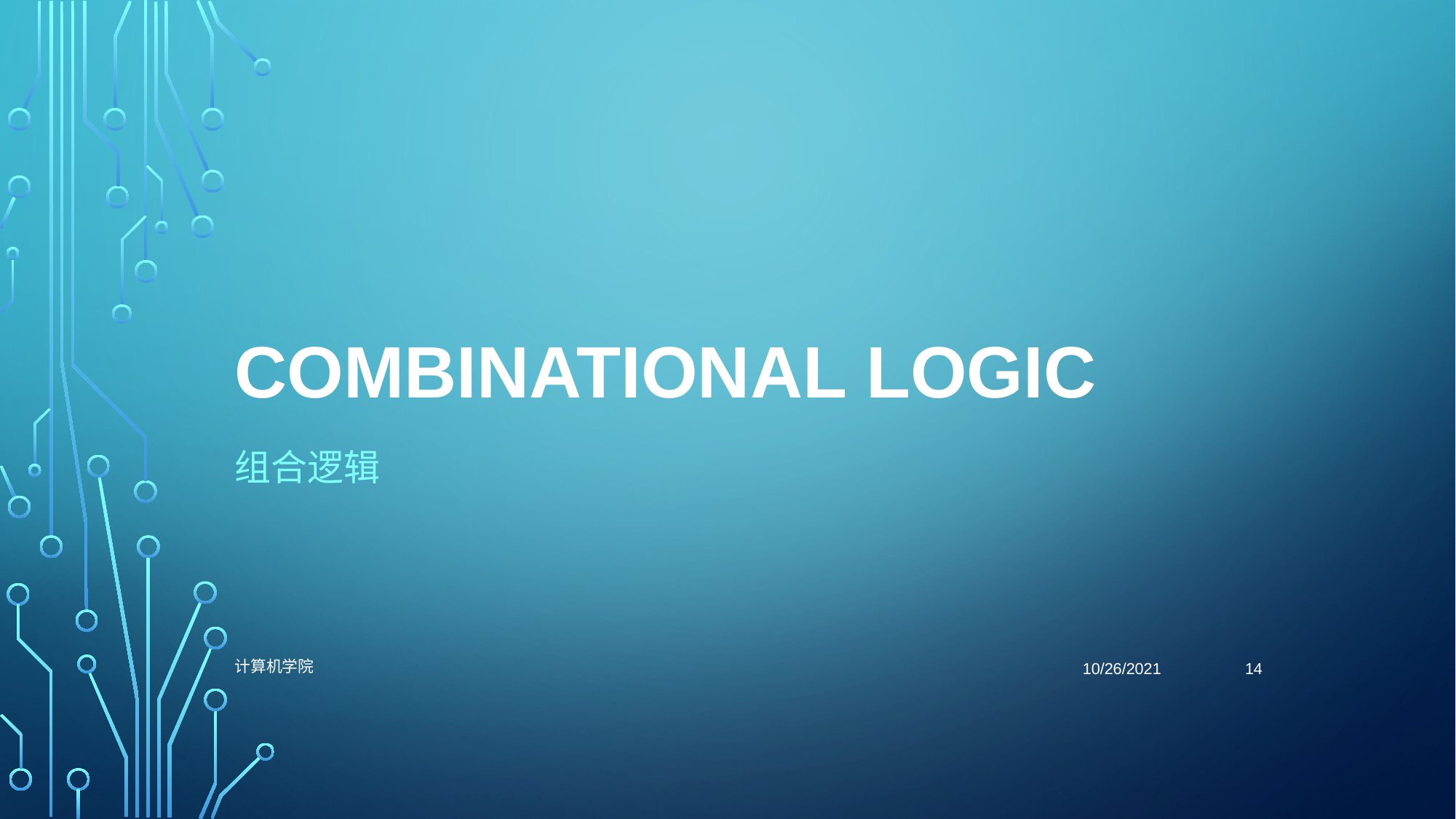

# COMBINATIONAL LOGIC
组合逻辑
14
计算机学院
10/26/2021